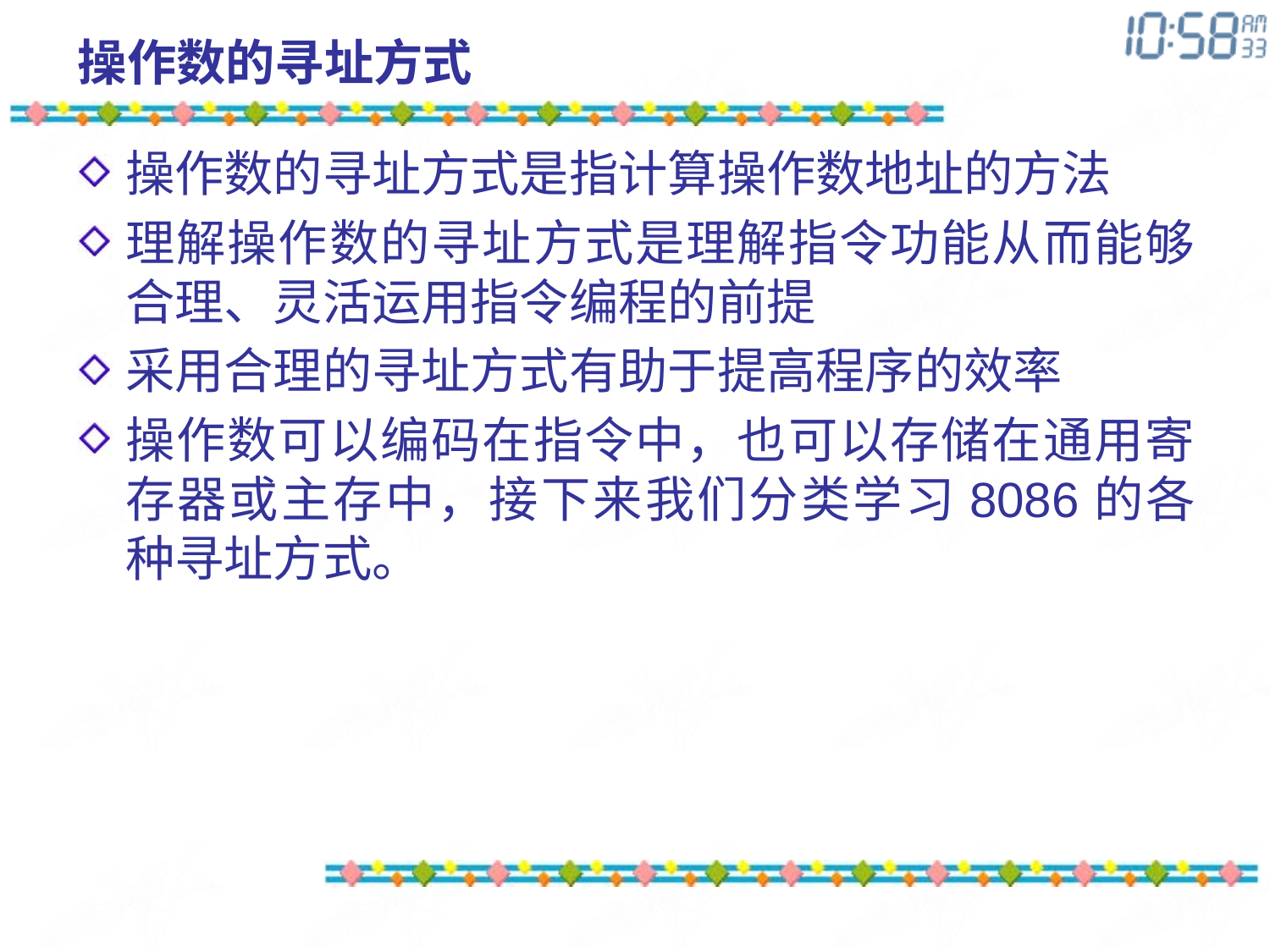

# 操作数的寻址方式
操作数的寻址方式是指计算操作数地址的方法
理解操作数的寻址方式是理解指令功能从而能够合理、灵活运用指令编程的前提
采用合理的寻址方式有助于提高程序的效率
操作数可以编码在指令中，也可以存储在通用寄存器或主存中，接下来我们分类学习8086的各种寻址方式。